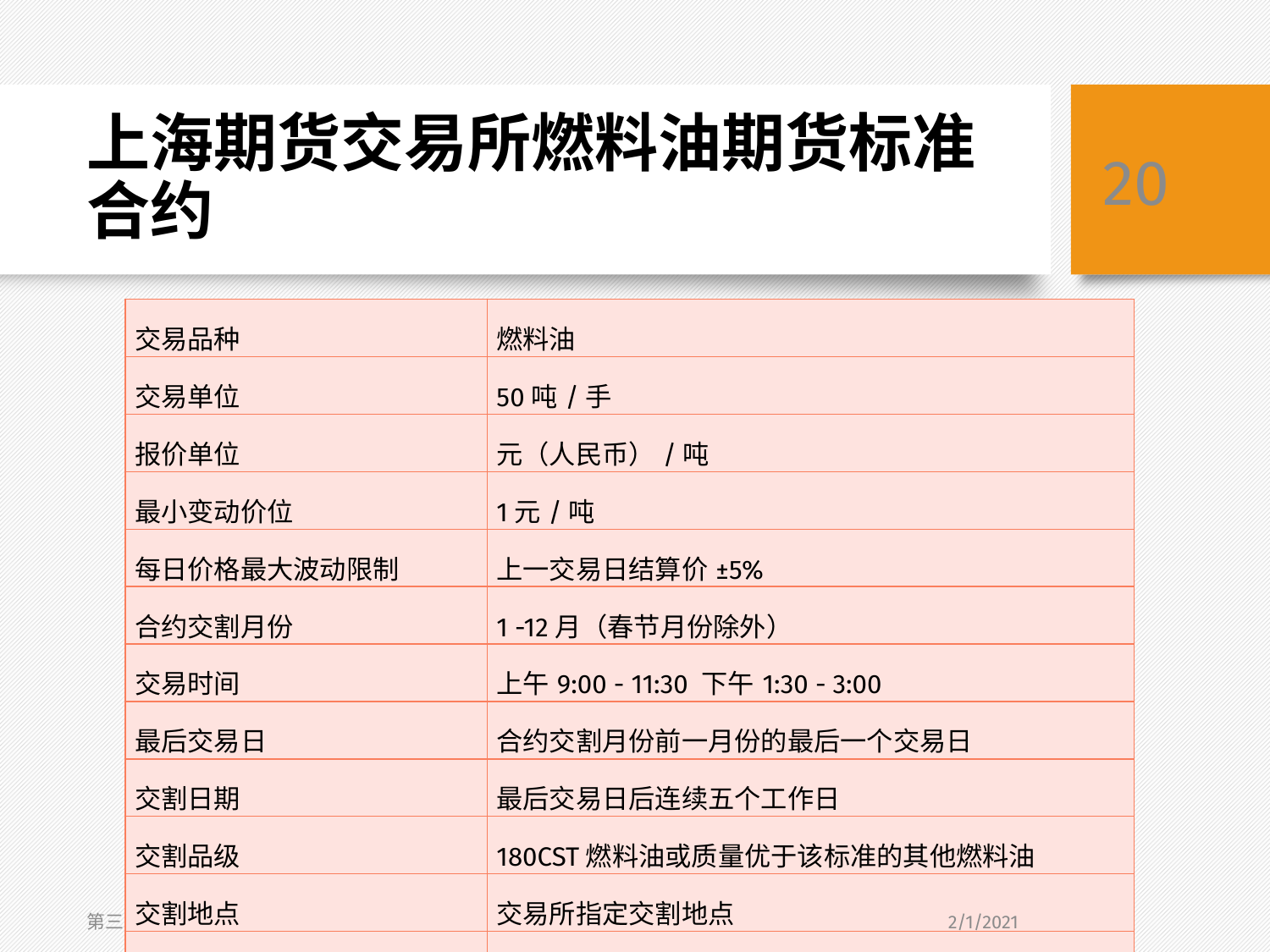

# 上海期货交易所燃料油期货标准合约
20
| 交易品种 | 燃料油 |
| --- | --- |
| 交易单位 | 50吨/手 |
| 报价单位 | 元（人民币）/吨 |
| 最小变动价位 | 1元/吨 |
| 每日价格最大波动限制 | 上一交易日结算价±5% |
| 合约交割月份 | 1 -12月（春节月份除外） |
| 交易时间 | 上午9:00 - 11:30 下午1:30 - 3:00 |
| 最后交易日 | 合约交割月份前一月份的最后一个交易日 |
| 交割日期 | 最后交易日后连续五个工作日 |
| 交割品级 | 180CST燃料油或质量优于该标准的其他燃料油 |
| 交割地点 | 交易所指定交割地点 |
| 最低交易保证金 | 合约价值的8% |
| 交割方式 | 实物交割 |
| 交易代码 | FU |
| 上市交易所 | 上海期货交易所 |
2/1/2021
第三章　期货交易概述